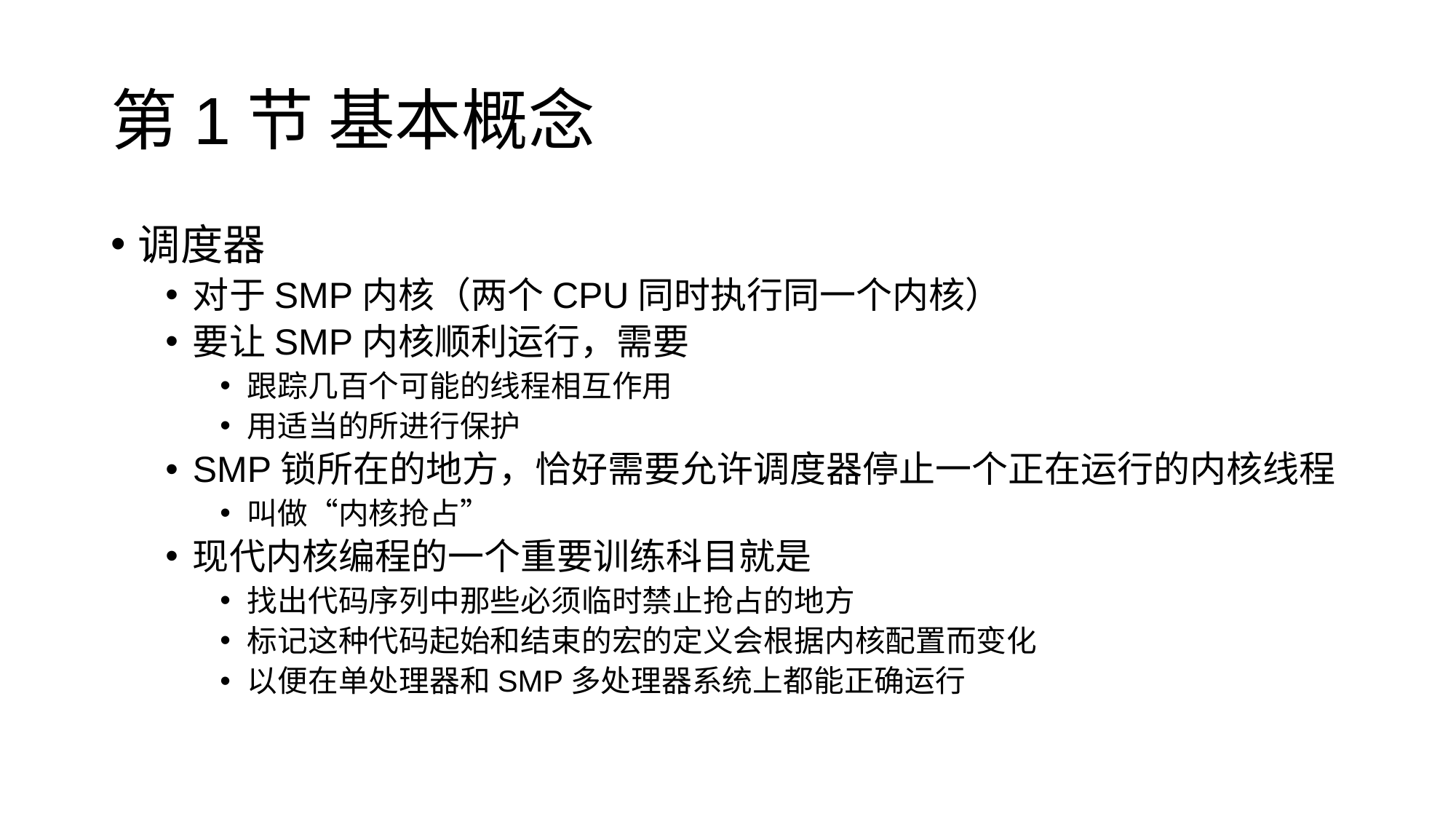

# 第1节 基本概念
调度器
对于SMP内核（两个CPU同时执行同一个内核）
要让SMP内核顺利运行，需要
跟踪几百个可能的线程相互作用
用适当的所进行保护
SMP锁所在的地方，恰好需要允许调度器停止一个正在运行的内核线程
叫做“内核抢占”
现代内核编程的一个重要训练科目就是
找出代码序列中那些必须临时禁止抢占的地方
标记这种代码起始和结束的宏的定义会根据内核配置而变化
以便在单处理器和SMP多处理器系统上都能正确运行